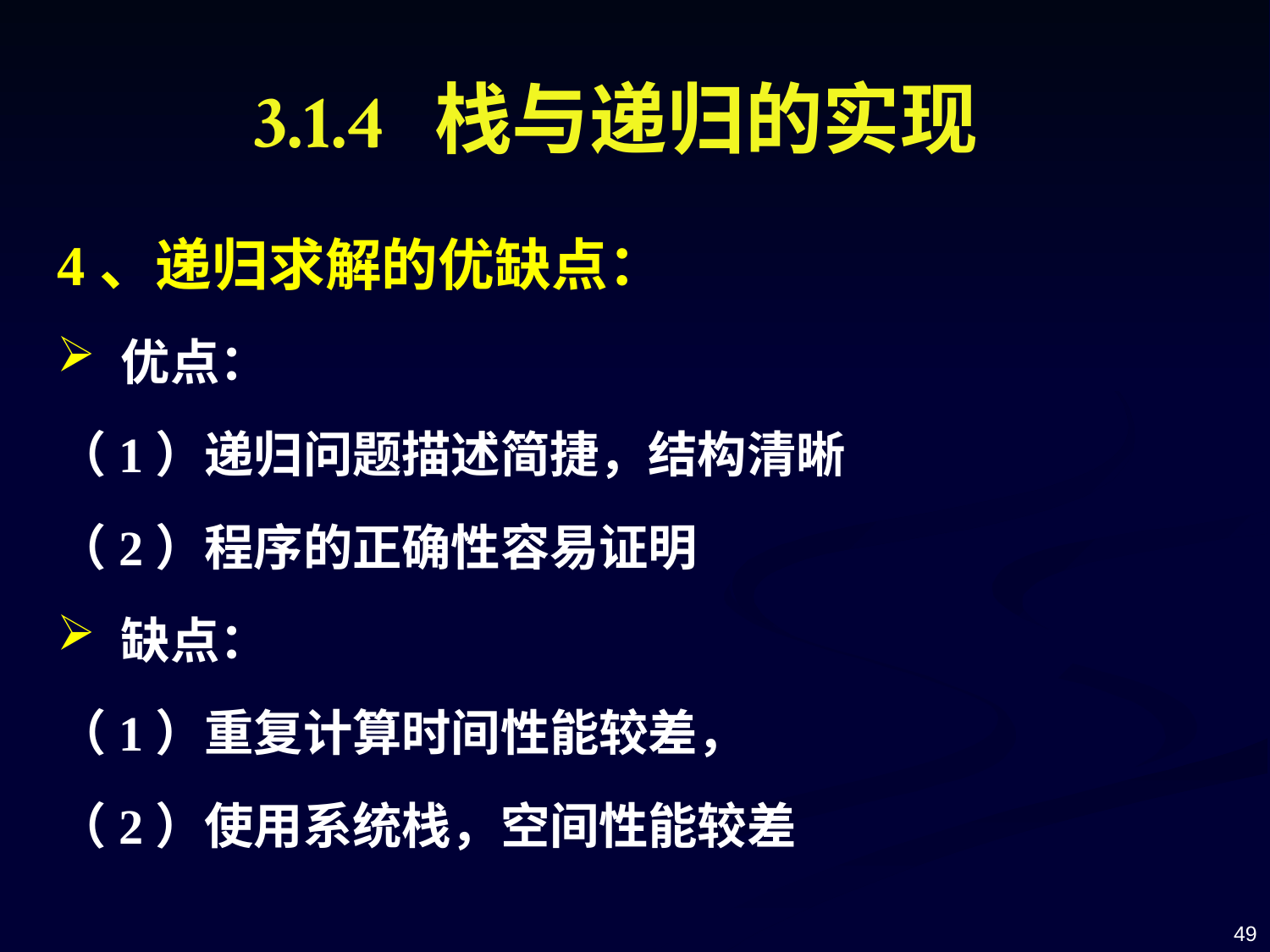

# 3.1.4  栈与递归的实现
4、递归求解的优缺点：
优点：
（1）递归问题描述简捷，结构清晰
（2）程序的正确性容易证明
缺点：
（1）重复计算时间性能较差，
（2）使用系统栈，空间性能较差
49